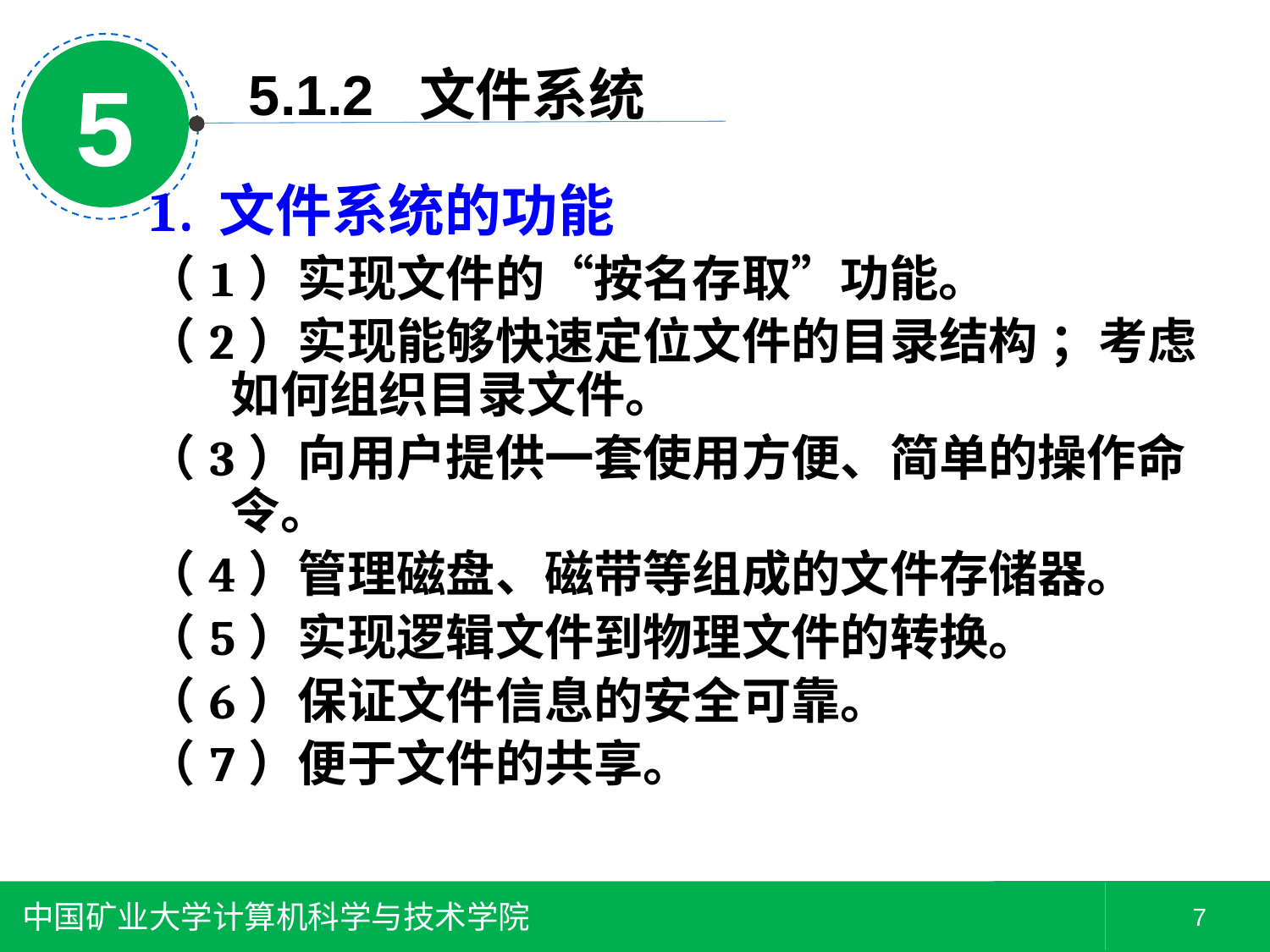

5
5.1.2  文件系统

1. 文件系统的功能
（1）实现文件的“按名存取”功能。
（2）实现能够快速定位文件的目录结构 ；考虑如何组织目录文件。
（3）向用户提供一套使用方便、简单的操作命令。
（4）管理磁盘、磁带等组成的文件存储器。
（5）实现逻辑文件到物理文件的转换。
（6）保证文件信息的安全可靠。
（7）便于文件的共享。